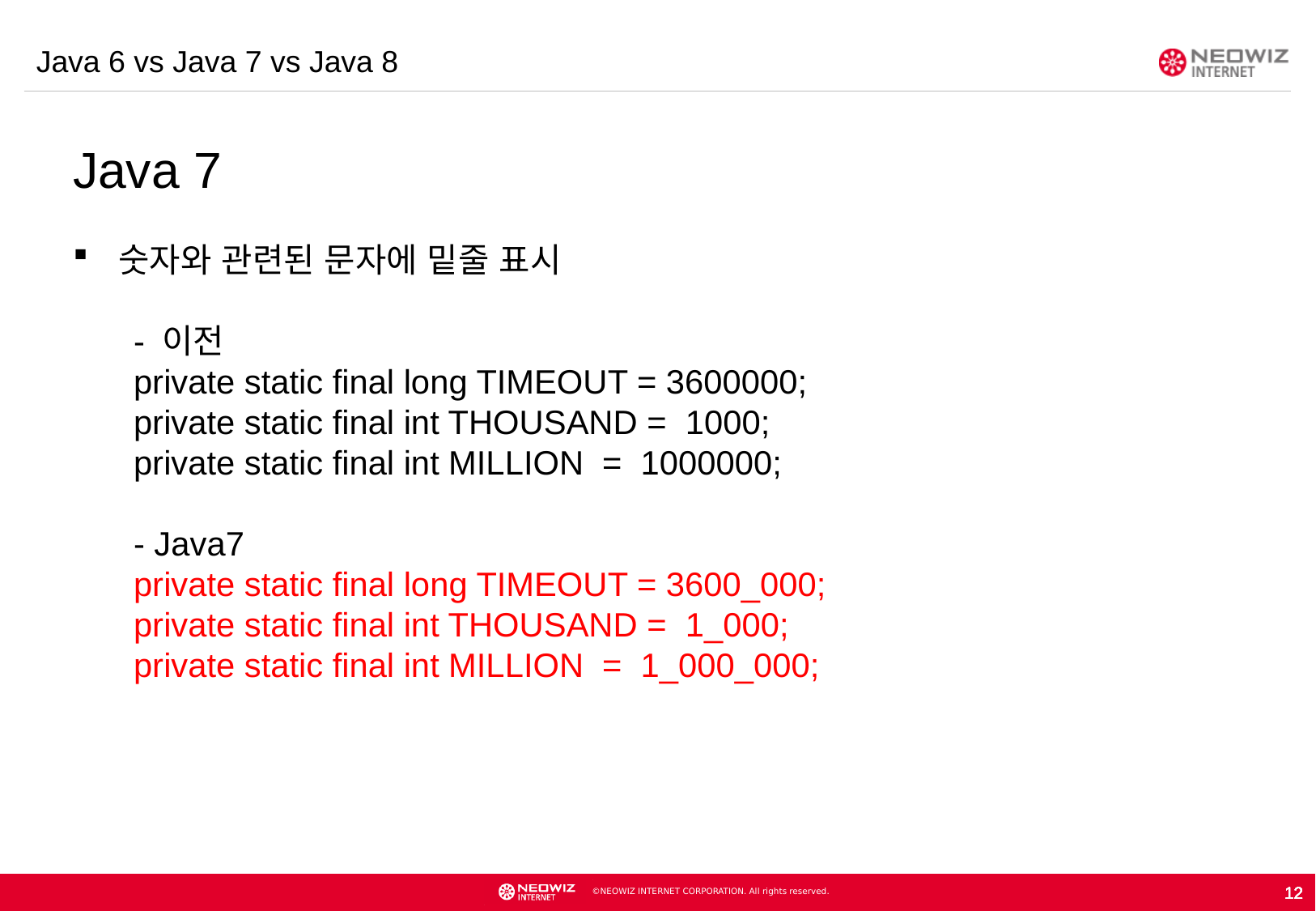

Java 6 vs Java 7 vs Java 8

Java 7

숫자와 관련된 문자에 밑줄 표시

- 이전
private static final long TIMEOUT = 3600000;
private static final int THOUSAND =  1000;
private static final int MILLION  =  1000000;

- Java7
private static final long TIMEOUT = 3600_000;
private static final int THOUSAND =  1_000;
private static final int MILLION  =  1_000_000;
12
12
12
12
12
12
12